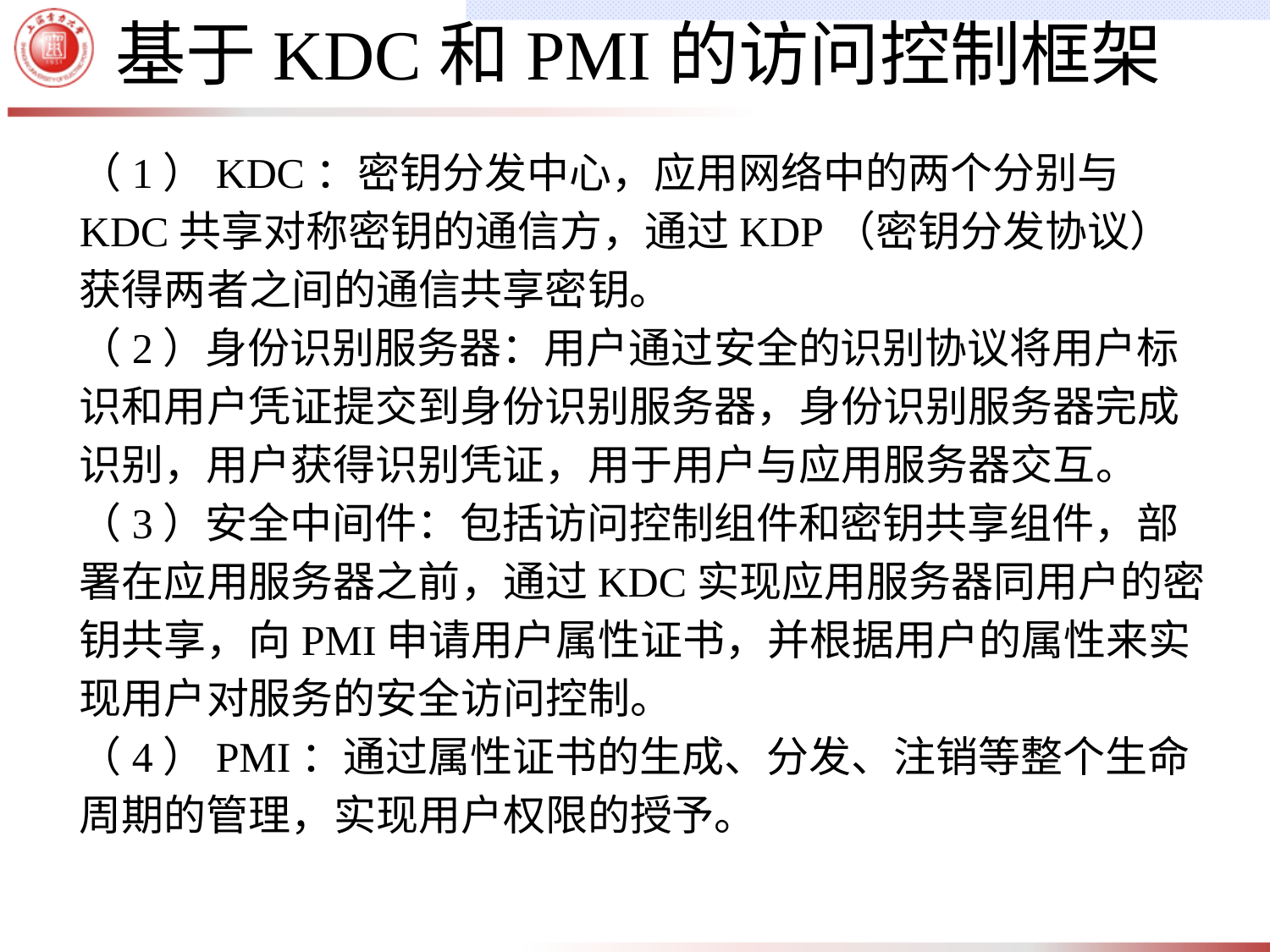

基于KDC和PMI的访问控制框架
（1）KDC：密钥分发中心，应用网络中的两个分别与KDC共享对称密钥的通信方，通过KDP（密钥分发协议）获得两者之间的通信共享密钥。
（2）身份识别服务器：用户通过安全的识别协议将用户标识和用户凭证提交到身份识别服务器，身份识别服务器完成识别，用户获得识别凭证，用于用户与应用服务器交互。
（3）安全中间件：包括访问控制组件和密钥共享组件，部署在应用服务器之前，通过KDC实现应用服务器同用户的密钥共享，向PMI申请用户属性证书，并根据用户的属性来实现用户对服务的安全访问控制。
（4）PMI：通过属性证书的生成、分发、注销等整个生命周期的管理，实现用户权限的授予。